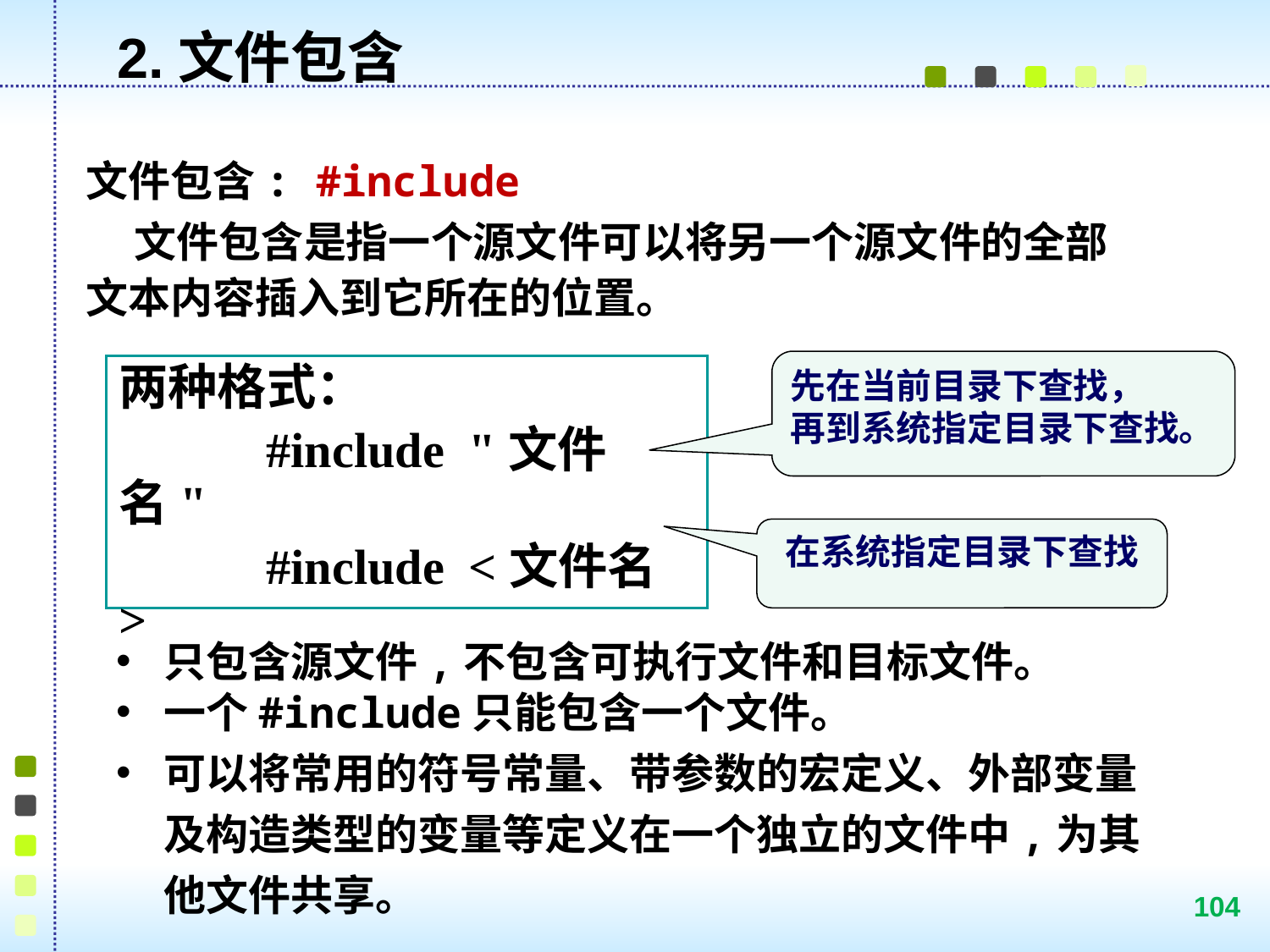

2.文件包含
文件包含: #include
    文件包含是指一个源文件可以将另一个源文件的全部文本内容插入到它所在的位置。
先在当前目录下查找，
再到系统指定目录下查找。
两种格式：
            #include  "文件名"
            #include  <文件名>
在系统指定目录下查找
只包含源文件,不包含可执行文件和目标文件。
一个#include只能包含一个文件。
可以将常用的符号常量、带参数的宏定义、外部变量及构造类型的变量等定义在一个独立的文件中,为其他文件共享。
104